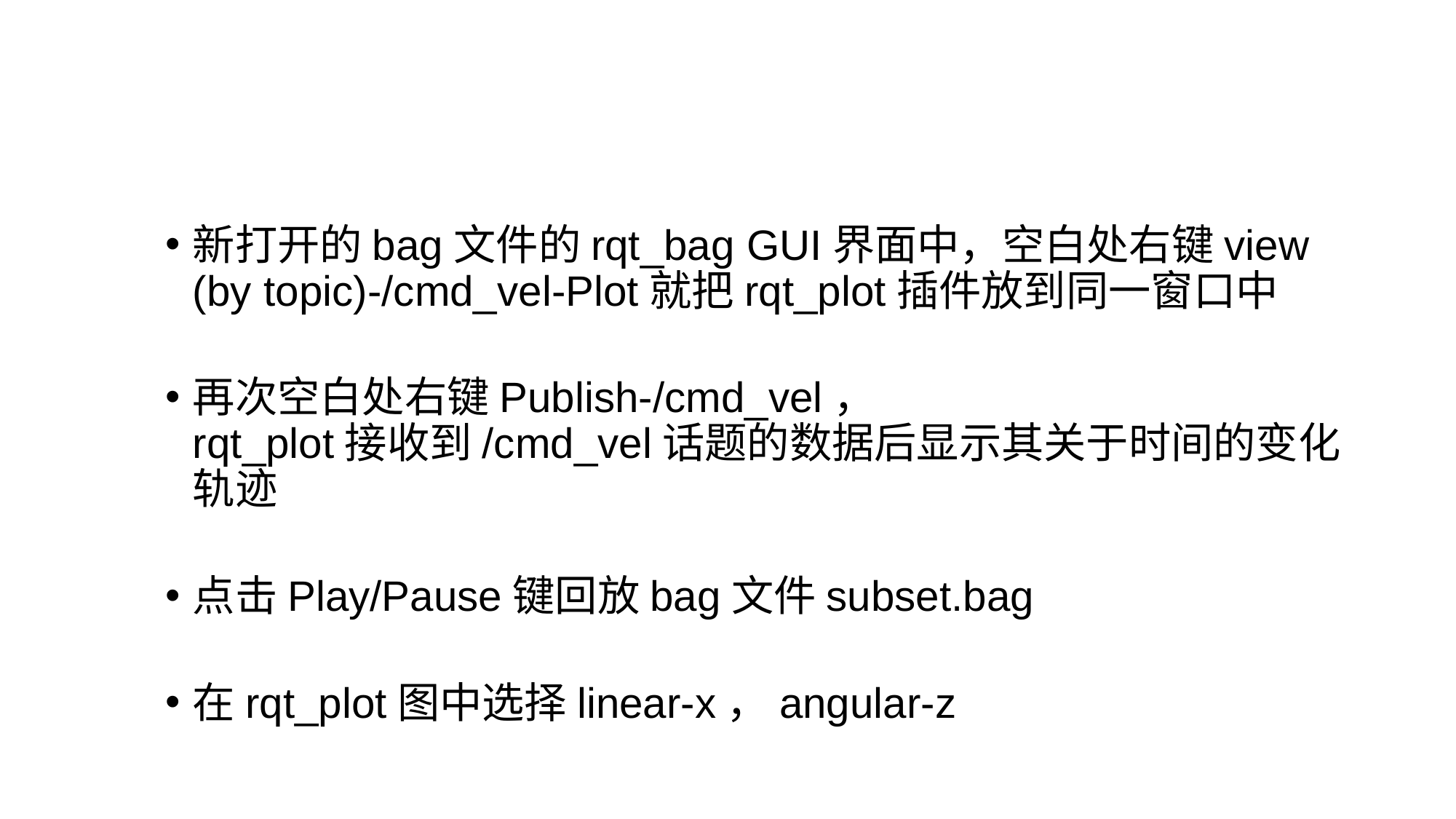

新打开的bag文件的rqt_bag GUI界面中，空白处右键view (by topic)-/cmd_vel-Plot就把rqt_plot插件放到同一窗口中

再次空白处右键Publish-/cmd_vel， rqt_plot接收到/cmd_vel话题的数据后显示其关于时间的变化轨迹

点击Play/Pause键回放bag文件subset.bag

在rqt_plot图中选择linear-x，angular-z